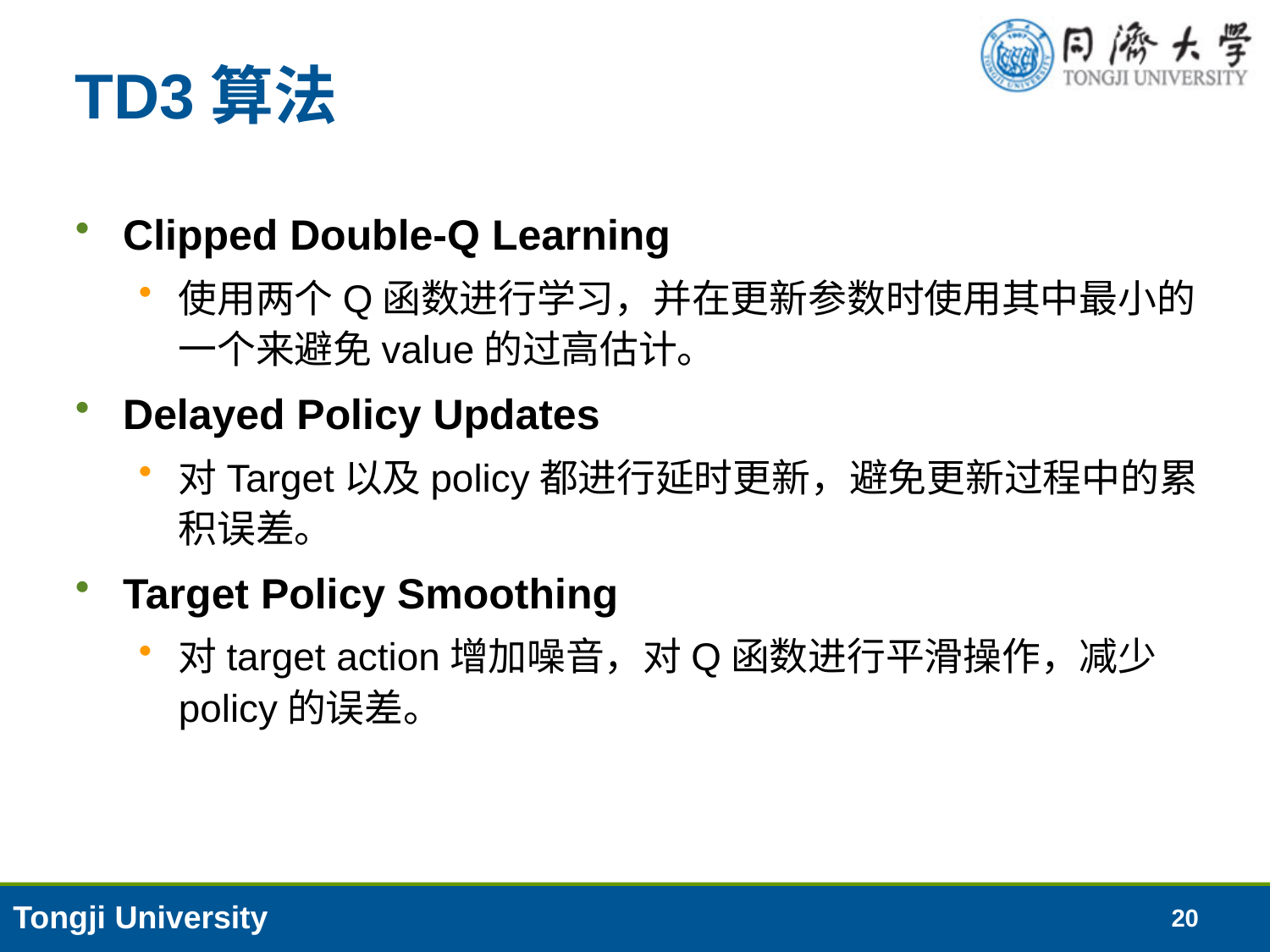

# TD3算法
Clipped Double-Q Learning
使用两个Q函数进行学习，并在更新参数时使用其中最小的一个来避免value的过高估计。
Delayed Policy Updates
对Target以及policy都进行延时更新，避免更新过程中的累积误差。
Target Policy Smoothing
对target action增加噪音，对Q函数进行平滑操作，减少policy的误差。